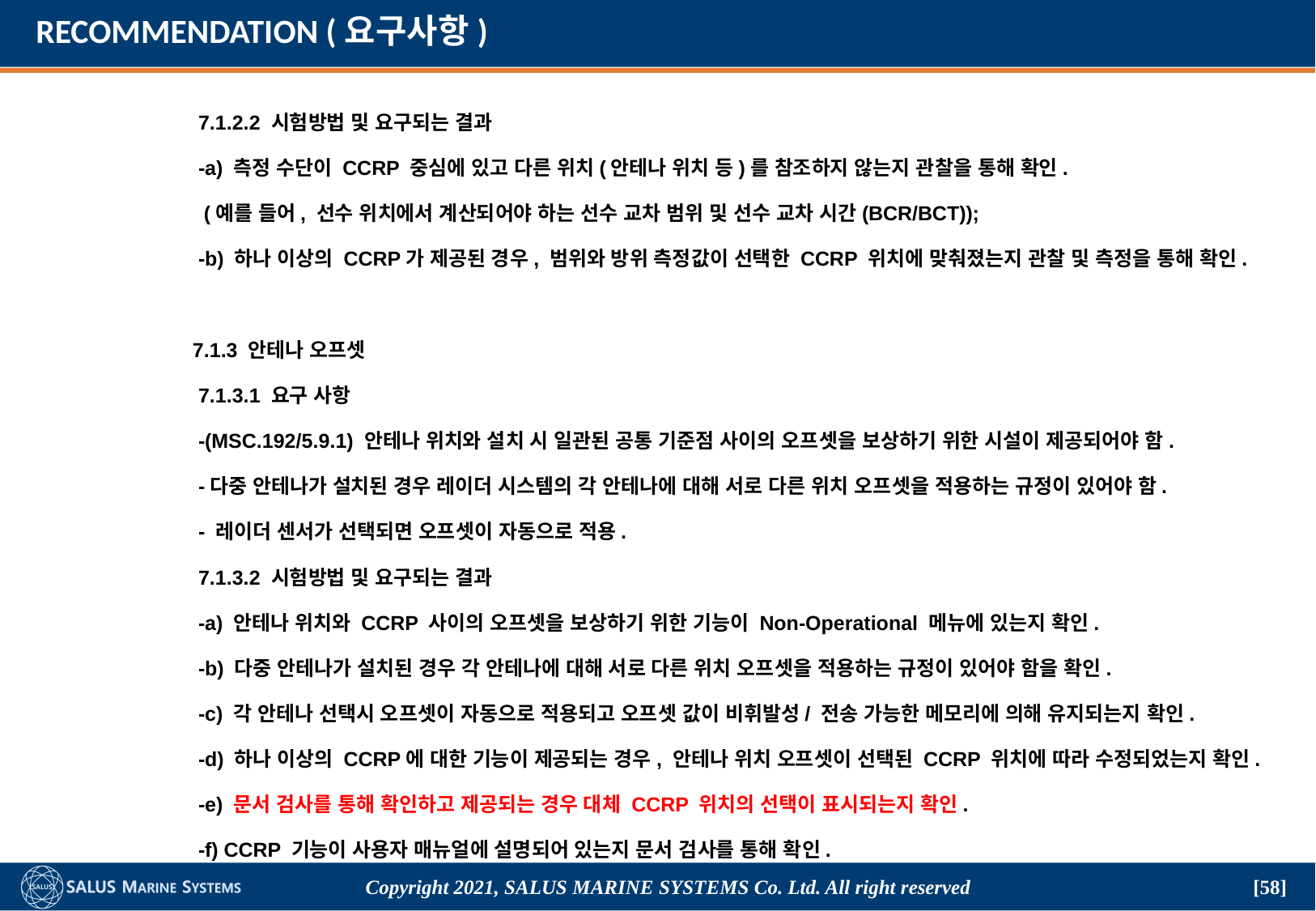

# RECOMMENDATION (요구사항)
	 7.1.2.2 시험방법 및 요구되는 결과
	 -a) 측정 수단이 CCRP 중심에 있고 다른 위치(안테나 위치 등)를 참조하지 않는지 관찰을 통해 확인.
	  (예를 들어, 선수 위치에서 계산되어야 하는 선수 교차 범위 및 선수 교차 시간(BCR/BCT));
	 -b) 하나 이상의 CCRP가 제공된 경우, 범위와 방위 측정값이 선택한 CCRP 위치에 맞춰졌는지 관찰 및 측정을 통해 확인.

	7.1.3 안테나 오프셋
	 7.1.3.1 요구 사항
	 -(MSC.192/5.9.1) 안테나 위치와 설치 시 일관된 공통 기준점 사이의 오프셋을 보상하기 위한 시설이 제공되어야 함.
	 -다중 안테나가 설치된 경우 레이더 시스템의 각 안테나에 대해 서로 다른 위치 오프셋을 적용하는 규정이 있어야 함.
	 - 레이더 센서가 선택되면 오프셋이 자동으로 적용.
	 7.1.3.2 시험방법 및 요구되는 결과
	 -a) 안테나 위치와 CCRP 사이의 오프셋을 보상하기 위한 기능이 Non-Operational 메뉴에 있는지 확인.
	 -b) 다중 안테나가 설치된 경우 각 안테나에 대해 서로 다른 위치 오프셋을 적용하는 규정이 있어야 함을 확인.
	 -c) 각 안테나 선택시 오프셋이 자동으로 적용되고 오프셋 값이 비휘발성/ 전송 가능한 메모리에 의해 유지되는지 확인.
	 -d) 하나 이상의 CCRP에 대한 기능이 제공되는 경우, 안테나 위치 오프셋이 선택된 CCRP 위치에 따라 수정되었는지 확인.
	 -e) 문서 검사를 통해 확인하고 제공되는 경우 대체 CCRP 위치의 선택이 표시되는지 확인.
	 -f) CCRP 기능이 사용자 매뉴얼에 설명되어 있는지 문서 검사를 통해 확인.
Copyright 2021, SALUS Marine Systems Co. Ltd. All right reserved
[58]